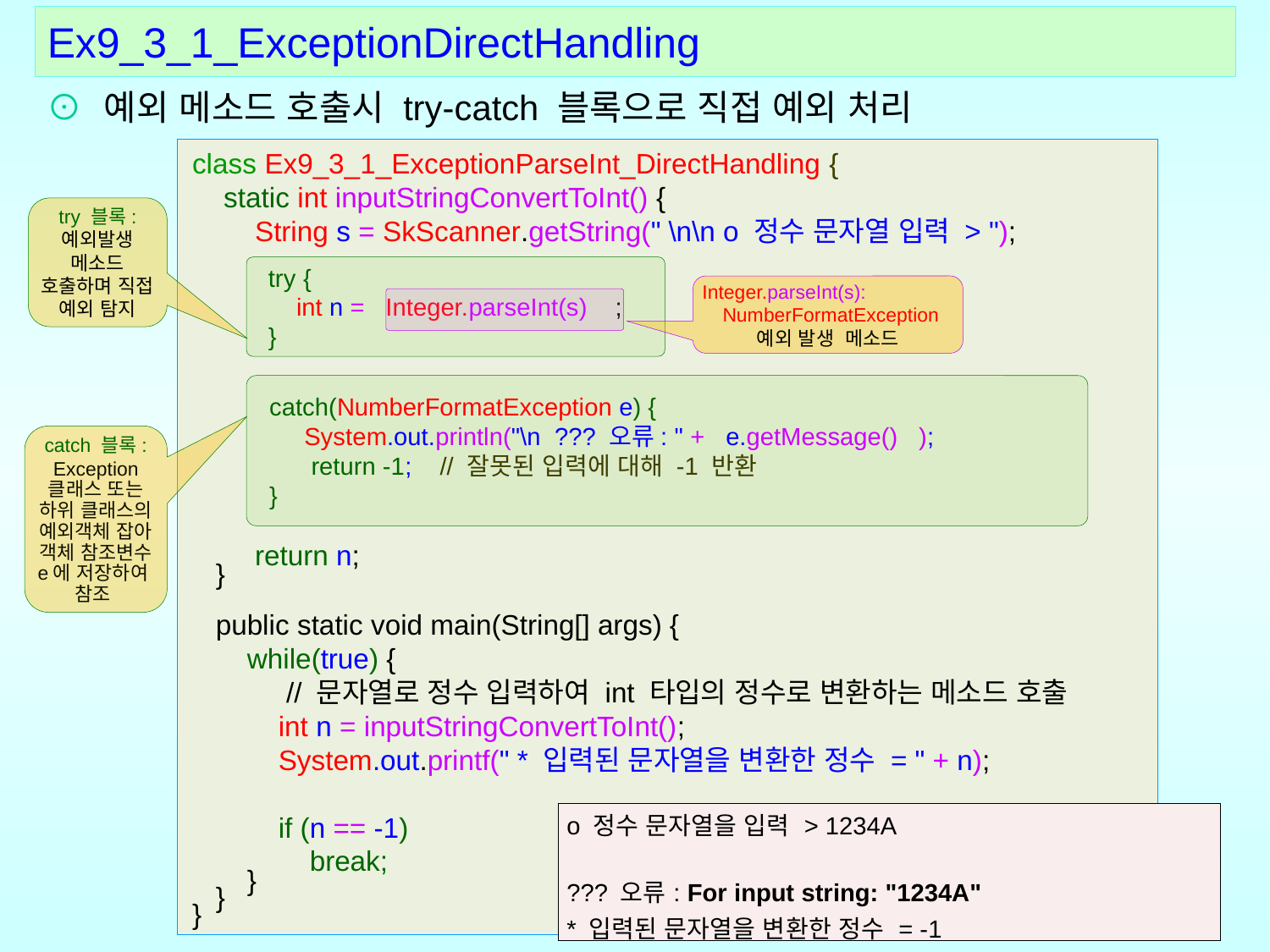

Ex9_3_1_ExceptionDirectHandling
⊙ 예외 메소드 호출시 try-catch 블록으로 직접 예외 처리
class Ex9_3_1_ExceptionParseInt_DirectHandling {
    static int inputStringConvertToInt() {
        String s = SkScanner.getString(" \n\n o 정수 문자열 입력 > ");

        return n;
   }

   public static void main(String[] args) {
       while(true) {
            // 문자열로 정수 입력하여 int 타입의 정수로 변환하는 메소드 호출
           int n = inputStringConvertToInt();
           System.out.printf(" * 입력된 문자열을 변환한 정수 = " + n);

           if (n == -1)
               break;
       }
   }
}
try 블록:
예외발생 메소드 호출하며 직접 예외 탐지
try {
    int n =   Integer.parseInt(s)    ;
}
 Integer.parseInt(s):
  NumberFormatException
예외 발생  메소드

catch(NumberFormatException e) {
     System.out.println("\n  ??? 오류: " +   e.getMessage()   );
      return -1;    // 잘못된 입력에 대해 -1 반환
}
catch 블록:
Exception 클래스 또는 하위 클래스의 예외객체 잡아 객체 참조변수 e에 저장하여  참조
| o 정수 문자열을 입력 > 1234A ??? 오류: For input string: "1234A" \* 입력된 문자열을 변환한 정수 = -1 |
| --- |